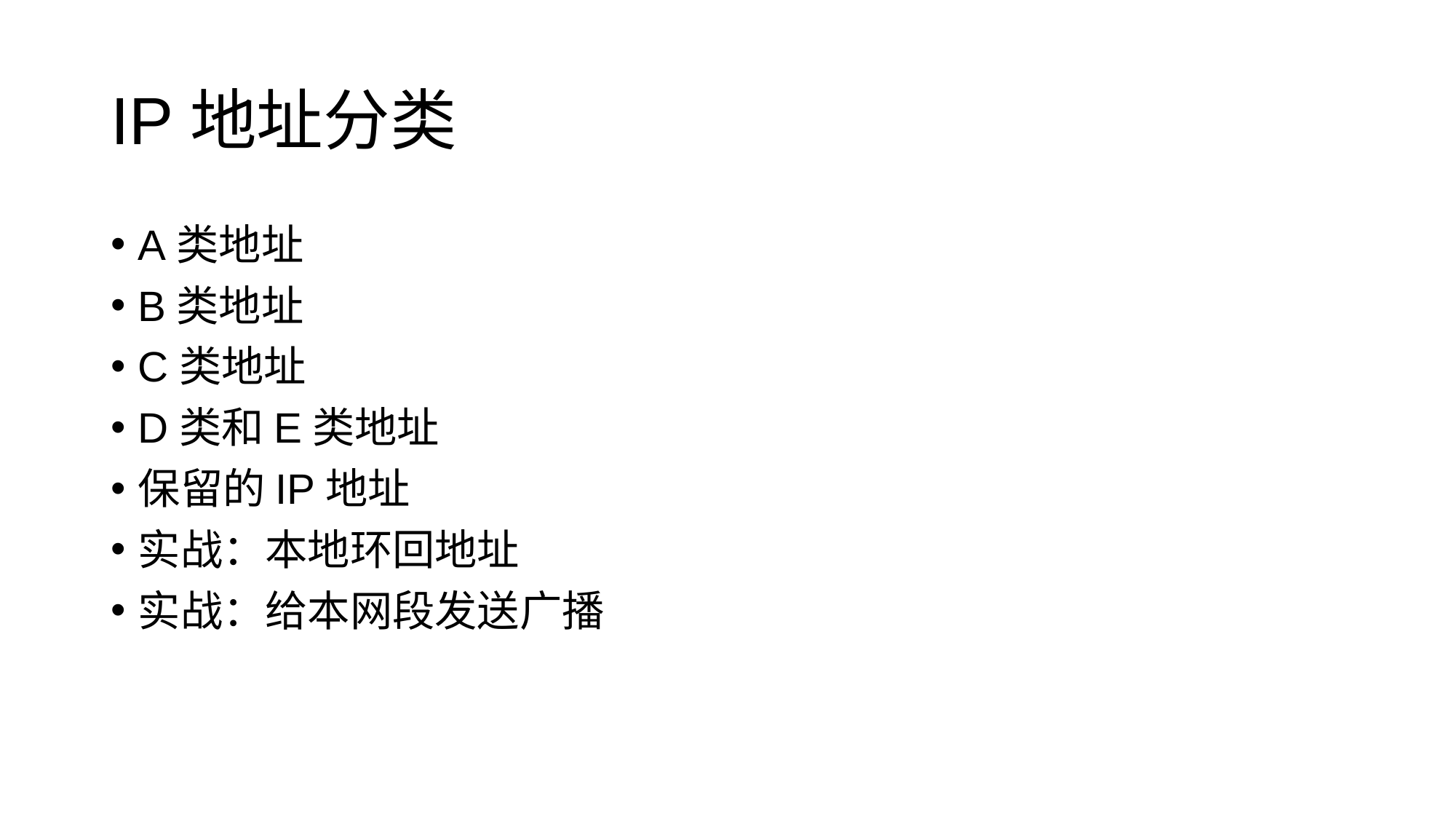

# IP地址分类
A类地址
B类地址
C类地址
D类和E类地址
保留的IP地址
实战：本地环回地址
实战：给本网段发送广播